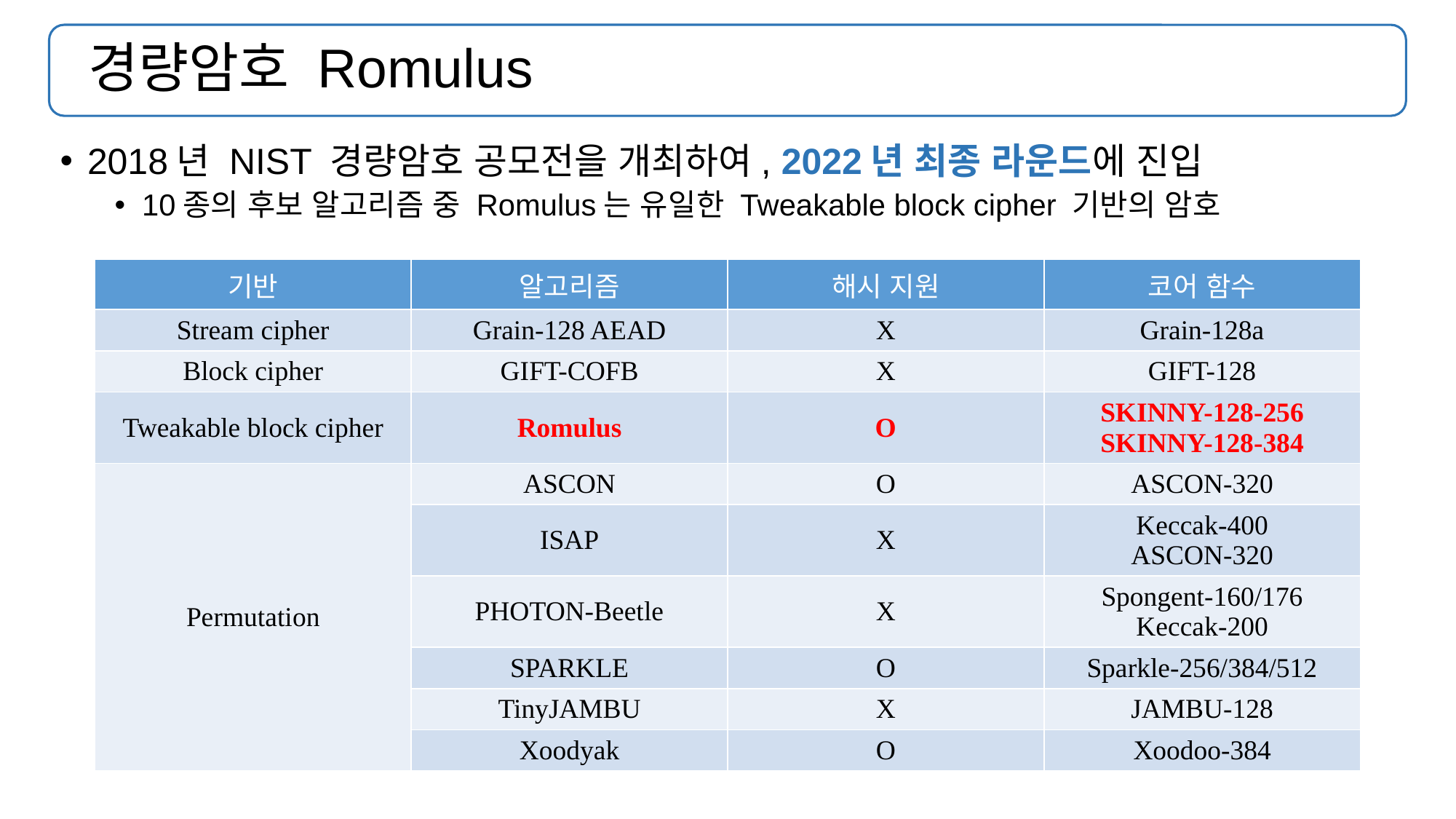

# 경량암호 Romulus
2018년 NIST 경량암호 공모전을 개최하여, 2022년 최종 라운드에 진입
10종의 후보 알고리즘 중 Romulus는 유일한 Tweakable block cipher 기반의 암호
| 기반 | 알고리즘 | 해시 지원 | 코어 함수 |
| --- | --- | --- | --- |
| Stream cipher | Grain-128 AEAD | X | Grain-128a |
| Block cipher | GIFT-COFB | X | GIFT-128 |
| Tweakable block cipher | Romulus | O | SKINNY-128-256 SKINNY-128-384 |
| Permutation | ASCON | O | ASCON-320 |
|  | ISAP | X | Keccak-400 ASCON-320 |
|  | PHOTON-Beetle | X | Spongent-160/176 Keccak-200 |
|  | SPARKLE | O | Sparkle-256/384/512 |
|  | TinyJAMBU | X | JAMBU-128 |
|  | Xoodyak | O | Xoodoo-384 |